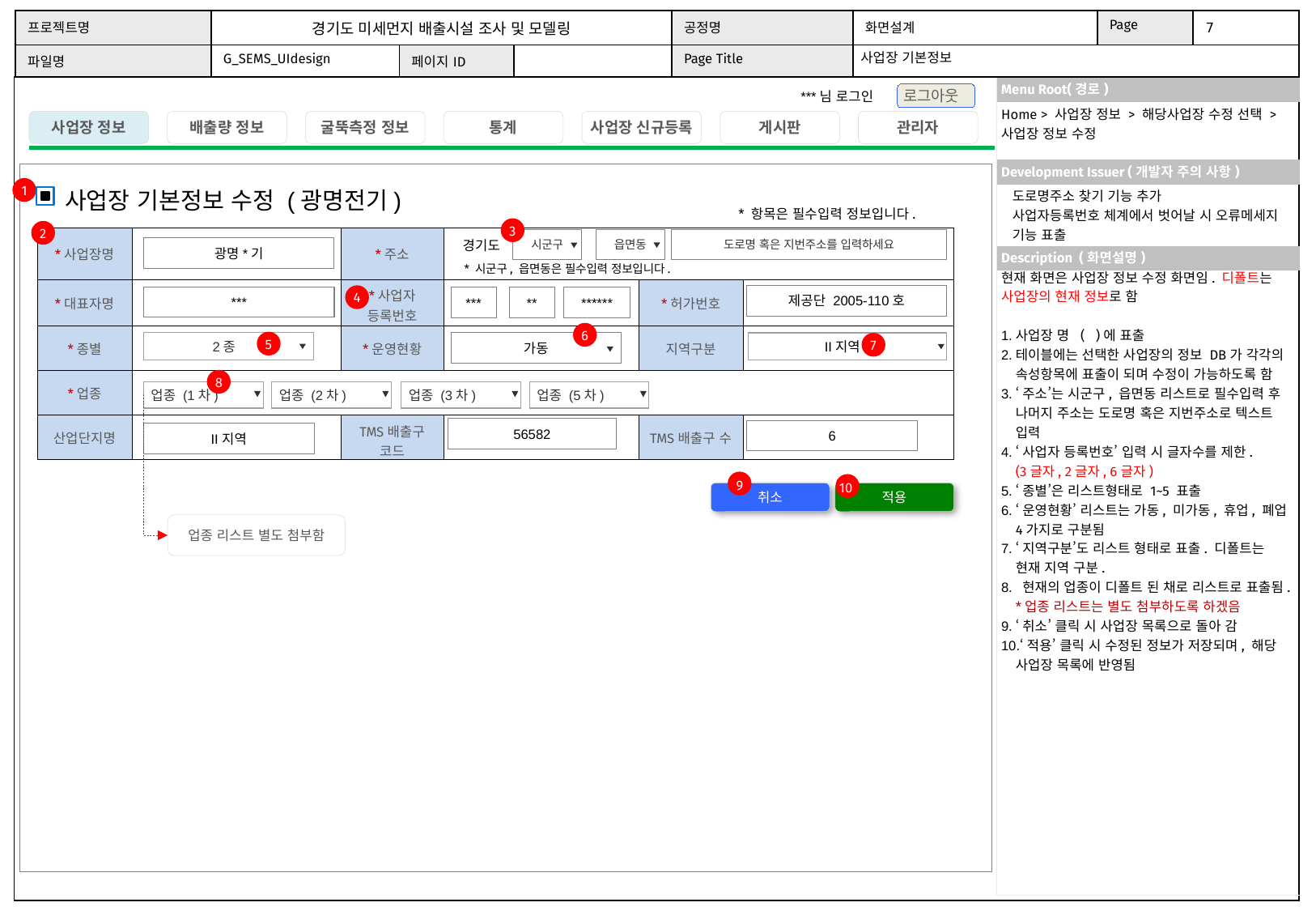

사업장 기본정보
Home > 사업장 정보 > 해당사업장 수정 선택 >
사업장 정보 수정
1
사업장 기본정보 수정 (광명전기)
도로명주소 찾기 기능 추가
사업자등록번호 체계에서 벗어날 시 오류메세지
기능 표출

* 항목은 필수입력 정보입니다.
3
2
| \*사업장명 |  | \*주소 |  |  |  |
| --- | --- | --- | --- | --- | --- |
| \*대표자명 |  | \*사업자 등록번호 |  | \*허가번호 |  |
| \*종별 |  | \*운영현황 |  | 지역구분 |  |
| \*업종 |  |  |  |  |  |
| 산업단지명 |  | TMS배출구 코드 |  | TMS배출구 수 |  |
도로명 혹은 지번주소를 입력하세요
읍면동
시군구
경기도
광명*기

* 시군구, 읍면동은 필수입력 정보입니다.
현재 화면은 사업장 정보 수정 화면임. 디폴트는 사업장의 현재 정보로 함

사업장 명  (   )에 표출
테이블에는 선택한 사업장의 정보 DB가 각각의 속성항목에 표출이 되며 수정이 가능하도록 함
‘주소’는 시군구, 읍면동 리스트로 필수입력 후 나머지 주소는 도로명 혹은 지번주소로 텍스트 입력
‘사업자 등록번호’ 입력 시 글자수를 제한.
(3글자, 2글자, 6글자)
‘종별’은 리스트형태로 1~5 표출
‘운영현황’ 리스트는 가동, 미가동, 휴업, 폐업 4가지로 구분됨
‘지역구분’도 리스트 형태로 표출. 디폴트는 현재 지역 구분.
 현재의 업종이 디폴트 된 채로 리스트로 표출됨.
*업종 리스트는 별도 첨부하도록 하겠음
‘취소’ 클릭 시 사업장 목록으로 돌아 감
‘적용’ 클릭 시 수정된 정보가 저장되며, 해당 사업장 목록에 반영됨

4
제공단 2005-110호
***
******
**
***
6
5
가동
2종

II지역

7

8
업종 (1차)
업종 (2차)
업종 (3차)
업종 (5차)

56582
6
II지역
9

10

취소
적용
업종 리스트 별도 첨부함